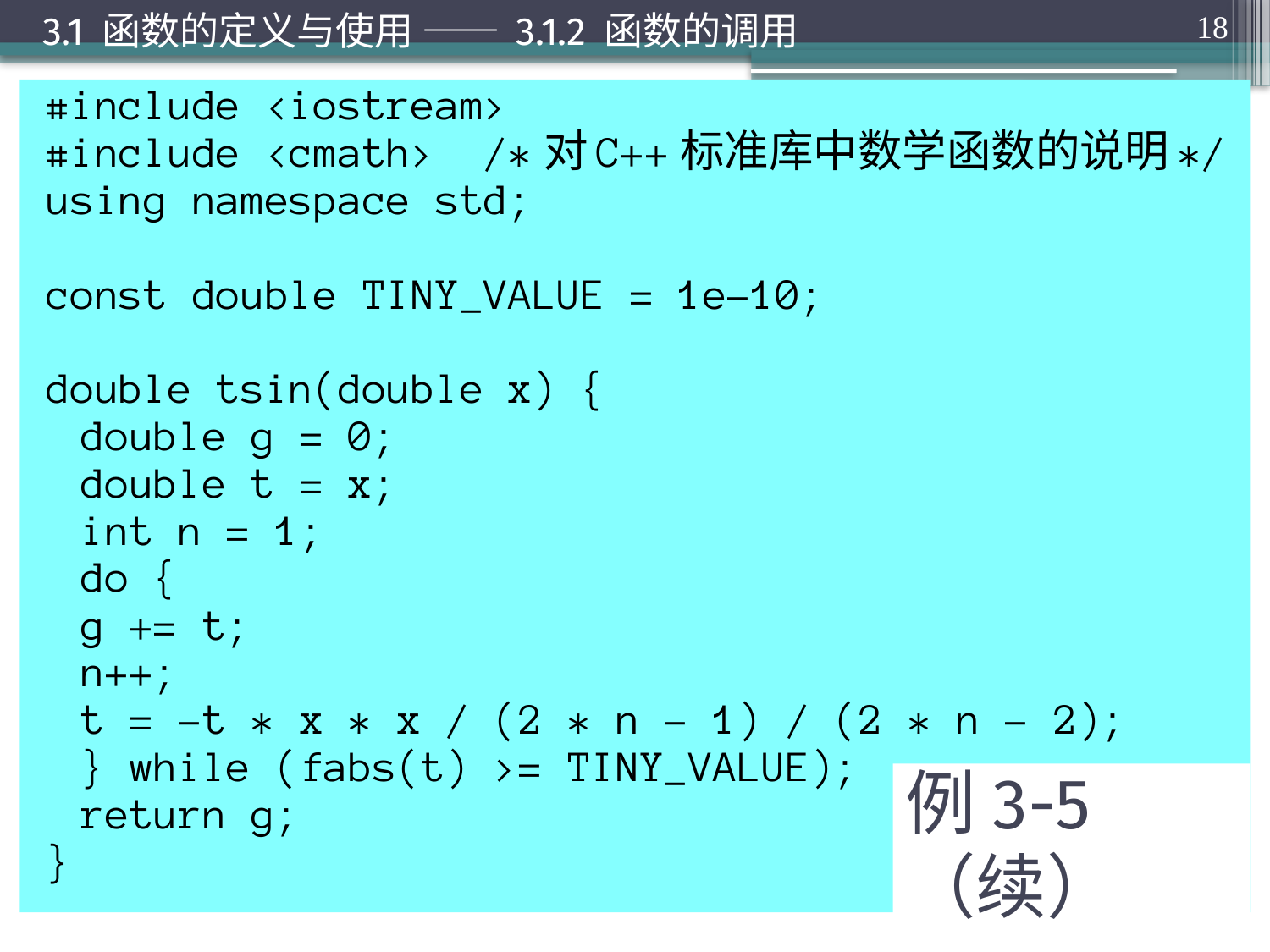

3.1 函数的定义与使用 —— 3.1.2 函数的调用
18
#include <iostream>
#include <cmath>  /*对C++标准库中数学函数的说明*/
using namespace std;

const double TINY_VALUE = 1e-10;

double tsin(double x) {
	double g = 0;
	double t = x;
	int n = 1;
	do {
		g += t;
		n++;
		t = -t * x * x / (2 * n - 1) / (2 * n - 2);
	} while (fabs(t) >= TINY_VALUE);
	return g;
}
# 例3-5（续）